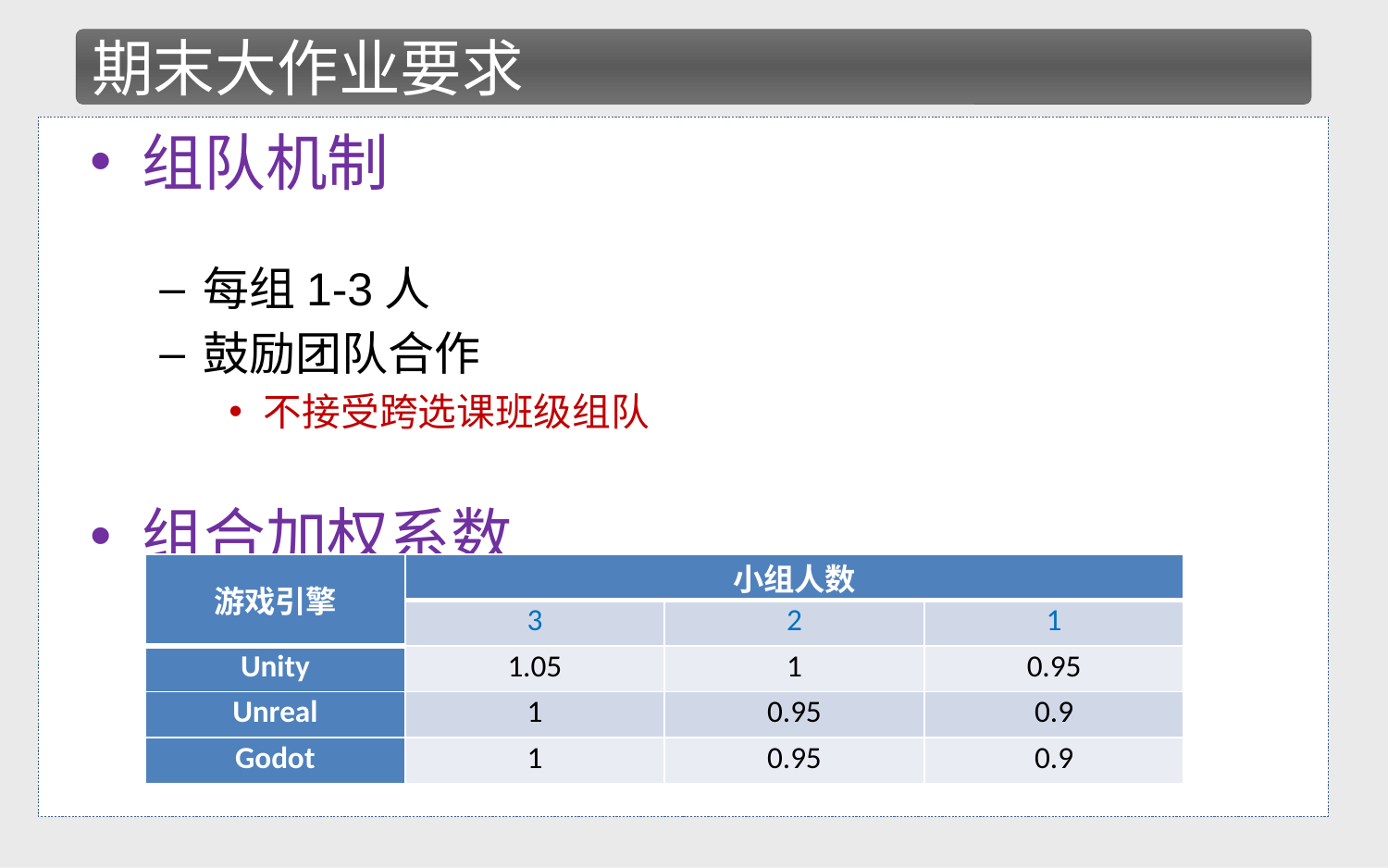

期末大作业要求

组队机制

每组1-3人
鼓励团队合作
不接受跨选课班级组队

组合加权系数

| 游戏引擎 | 小组人数 |  |  |
| --- | --- | --- | --- |
|  | 3 | 2 | 1 |
| Unity | 1.05 | 1 | 0.95 |
| Unreal | 1 | 0.95 | 0.9 |
| Godot | 1 | 0.95 | 0.9 |